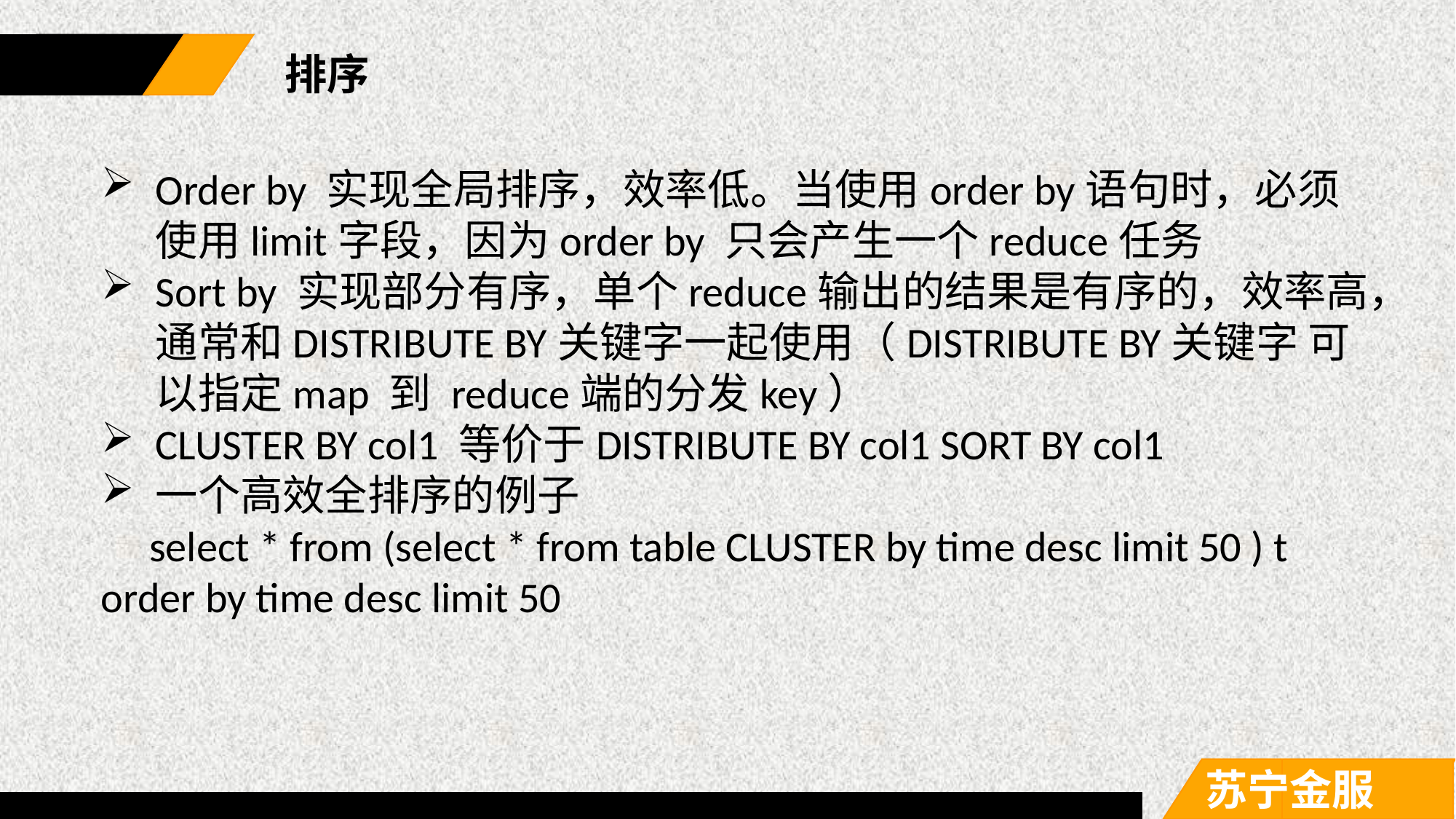

排序
Order by 实现全局排序，效率低。当使用order by语句时，必须使用limit字段，因为order by 只会产生一个reduce任务
Sort by 实现部分有序，单个reduce输出的结果是有序的，效率高，通常和DISTRIBUTE BY关键字一起使用（DISTRIBUTE BY关键字 可以指定map 到 reduce端的分发key）
CLUSTER BY col1 等价于DISTRIBUTE BY col1 SORT BY col1
一个高效全排序的例子
     select * from (select * from table CLUSTER by time desc limit 50 ) t order by time desc limit 50